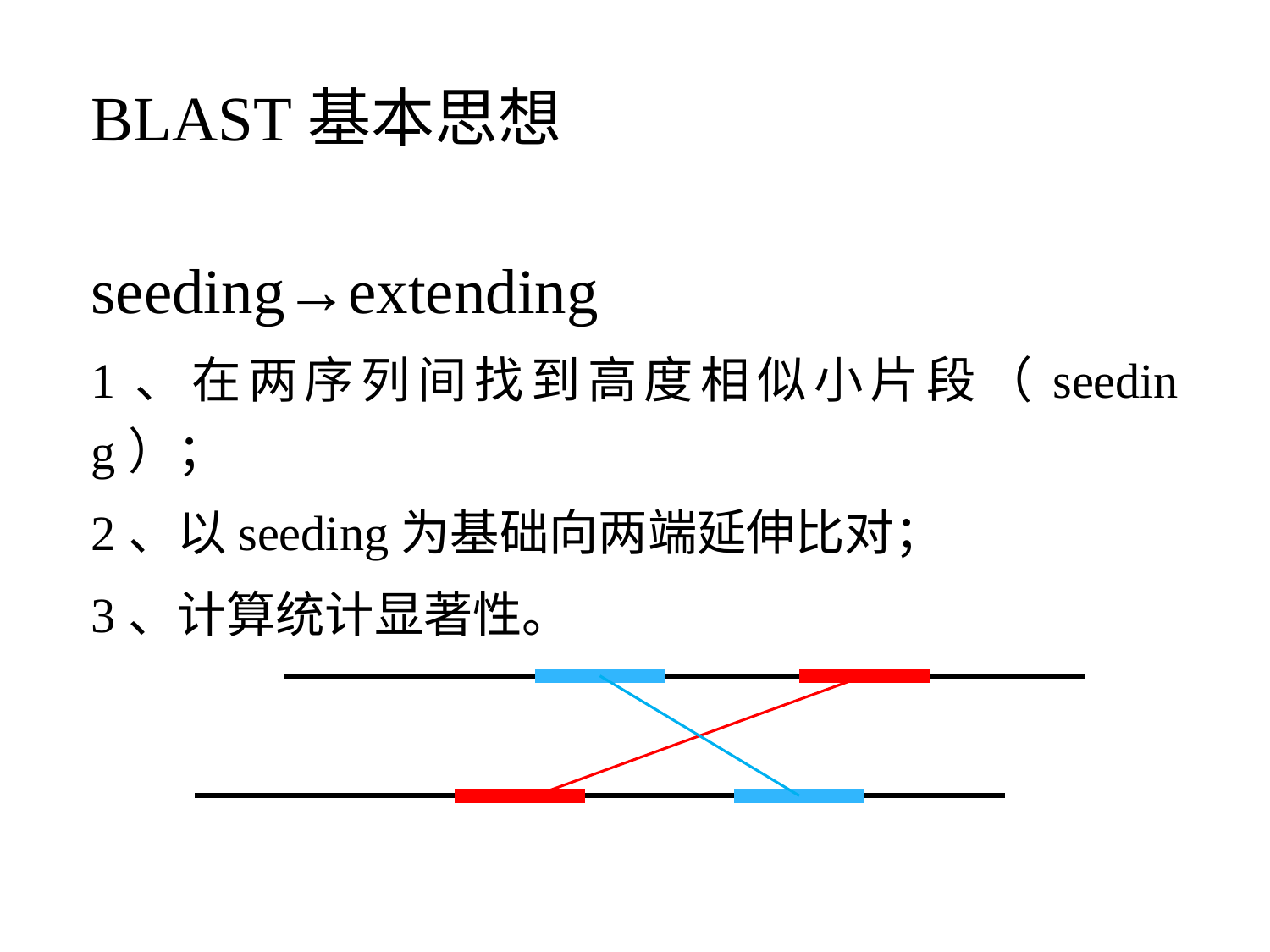

# BLAST基本思想
seeding→extending
1、在两序列间找到高度相似小片段（seeding）；
2、以seeding为基础向两端延伸比对；
3、计算统计显著性。

55